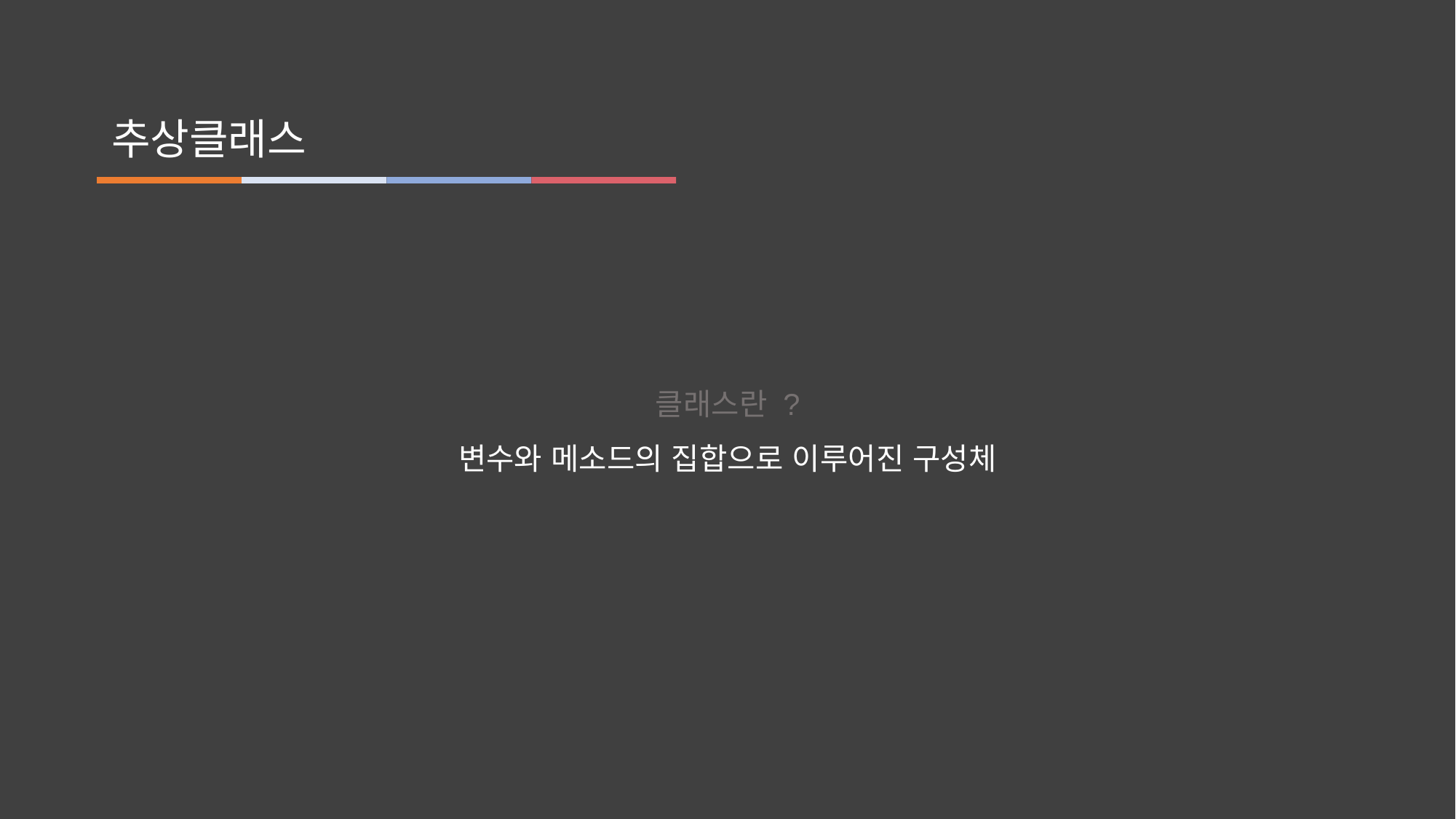

추상클래스

클래스란 ?
변수와 메소드의 집합으로 이루어진 구성체